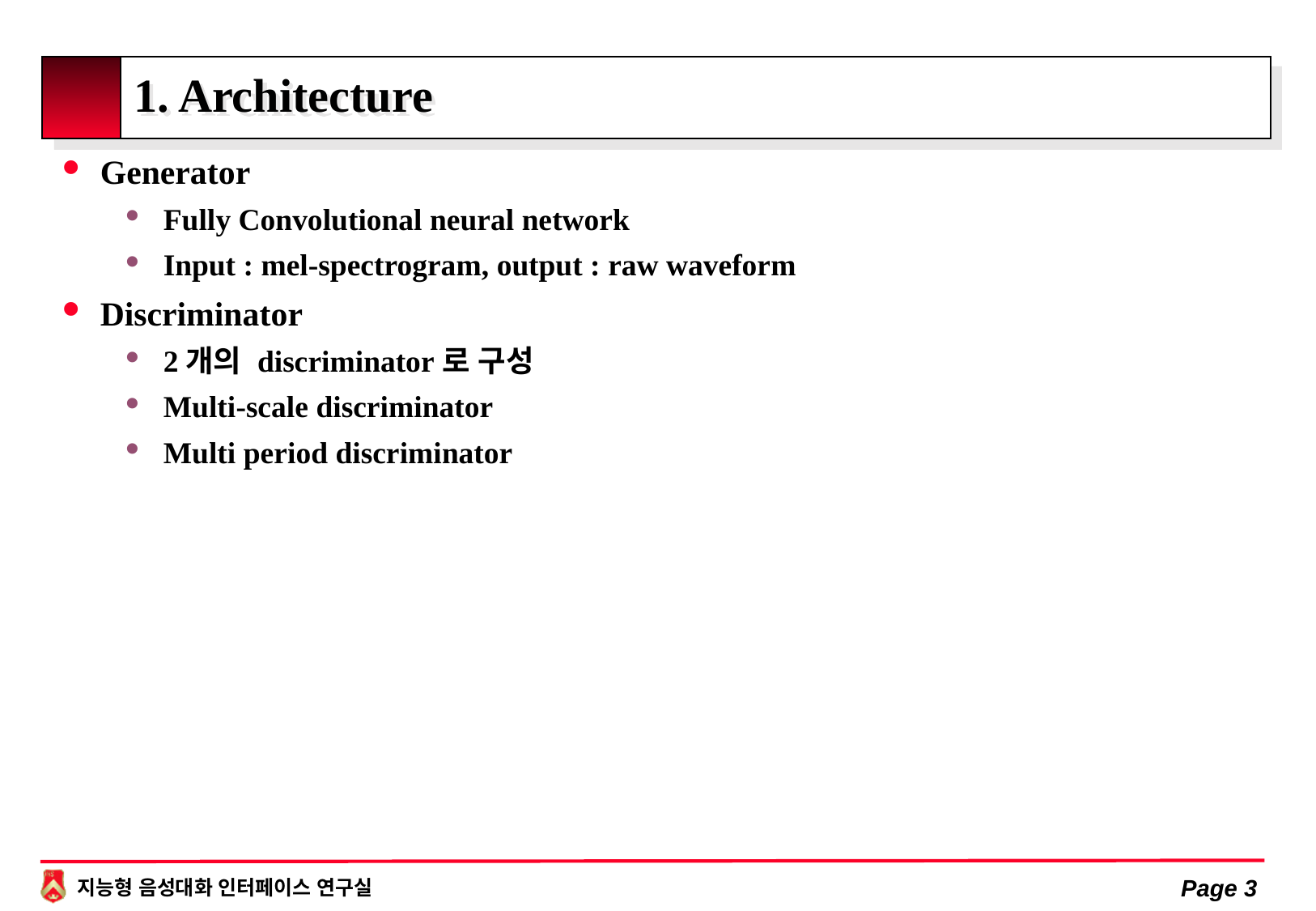

# 1. Architecture
Generator
Fully Convolutional neural network
Input : mel-spectrogram, output : raw waveform
Discriminator
2개의 discriminator로 구성
Multi-scale discriminator
Multi period discriminator
Page 3